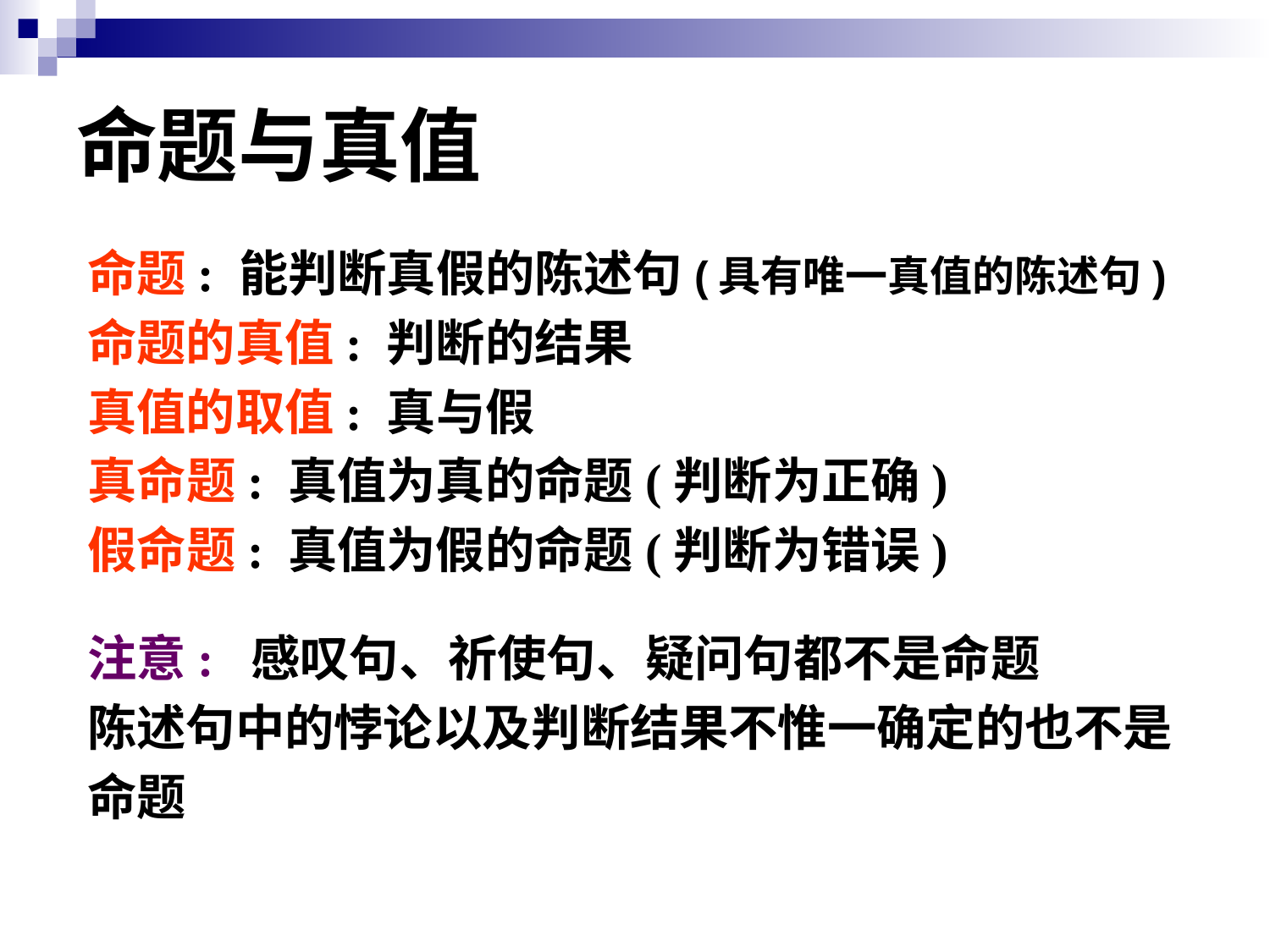

命题与真值
命题: 能判断真假的陈述句(具有唯一真值的陈述句)
命题的真值: 判断的结果
真值的取值: 真与假
真命题: 真值为真的命题(判断为正确)
假命题: 真值为假的命题(判断为错误)

注意:  感叹句、祈使句、疑问句都不是命题
陈述句中的悖论以及判断结果不惟一确定的也不是
命题